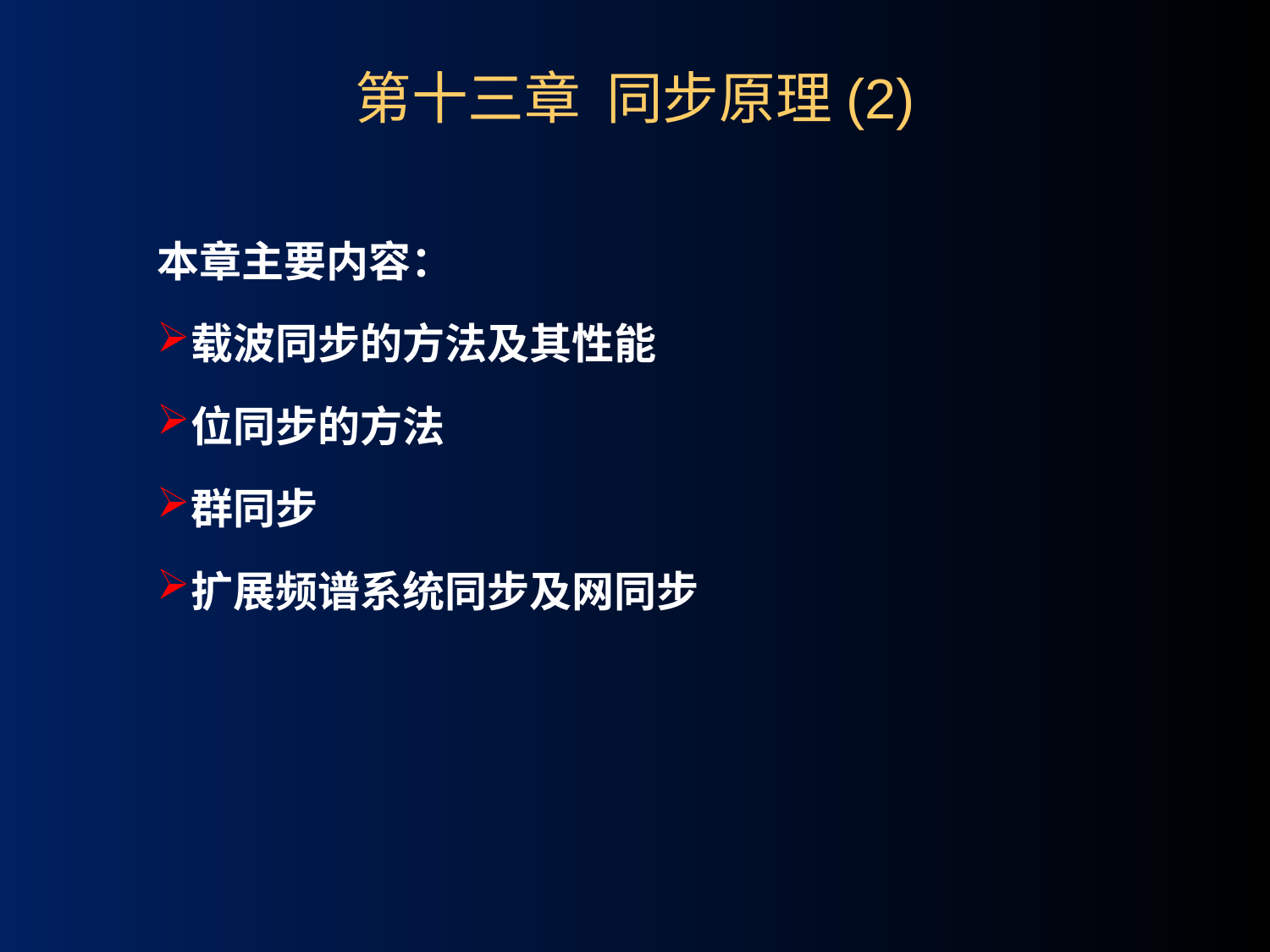

# 第十三章  同步原理(2)
本章主要内容：
载波同步的方法及其性能
位同步的方法
群同步
扩展频谱系统同步及网同步